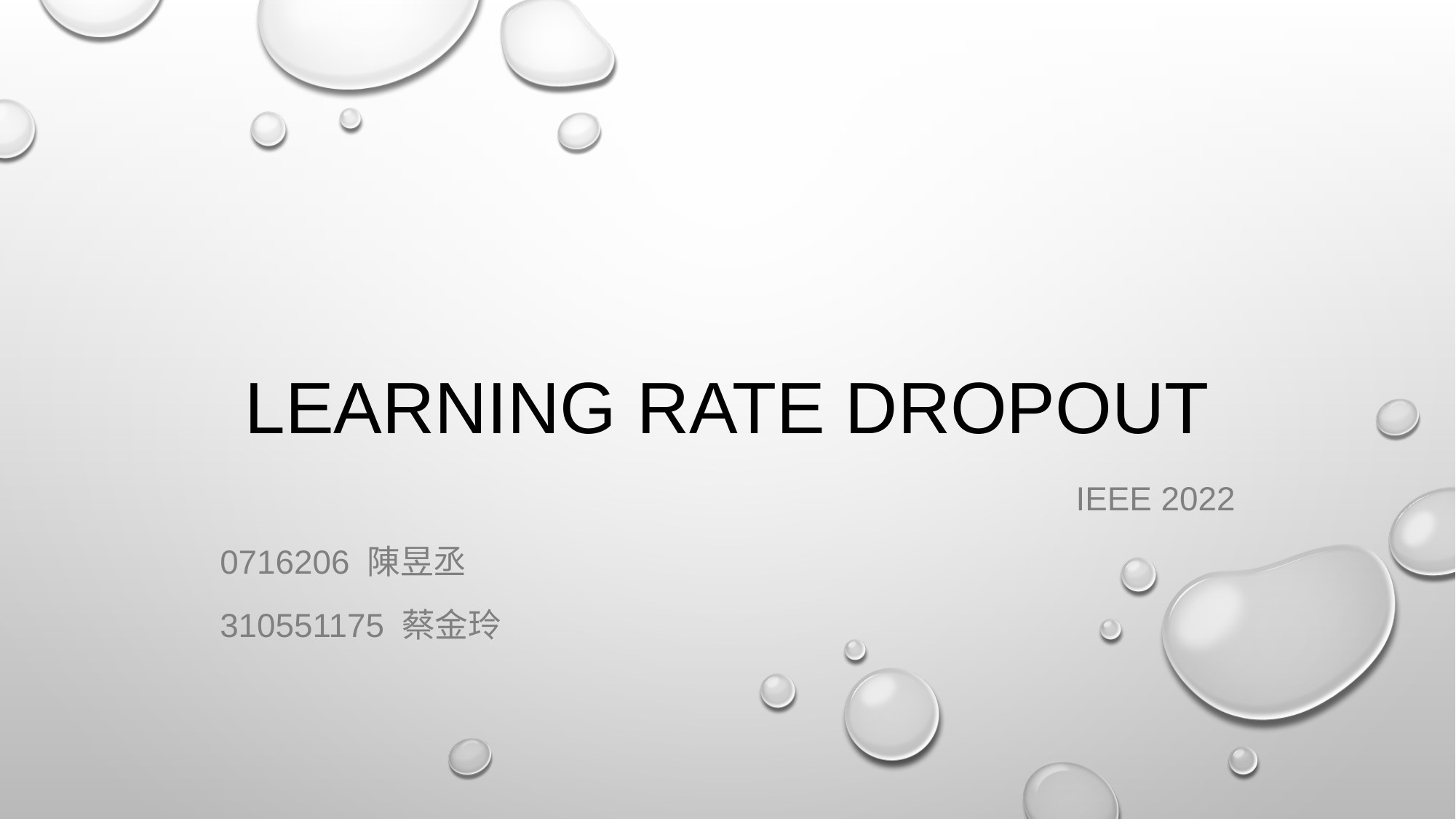

# Learning Rate Dropout
IEEE 2022
0716206 陳昱丞
310551175 蔡金玲